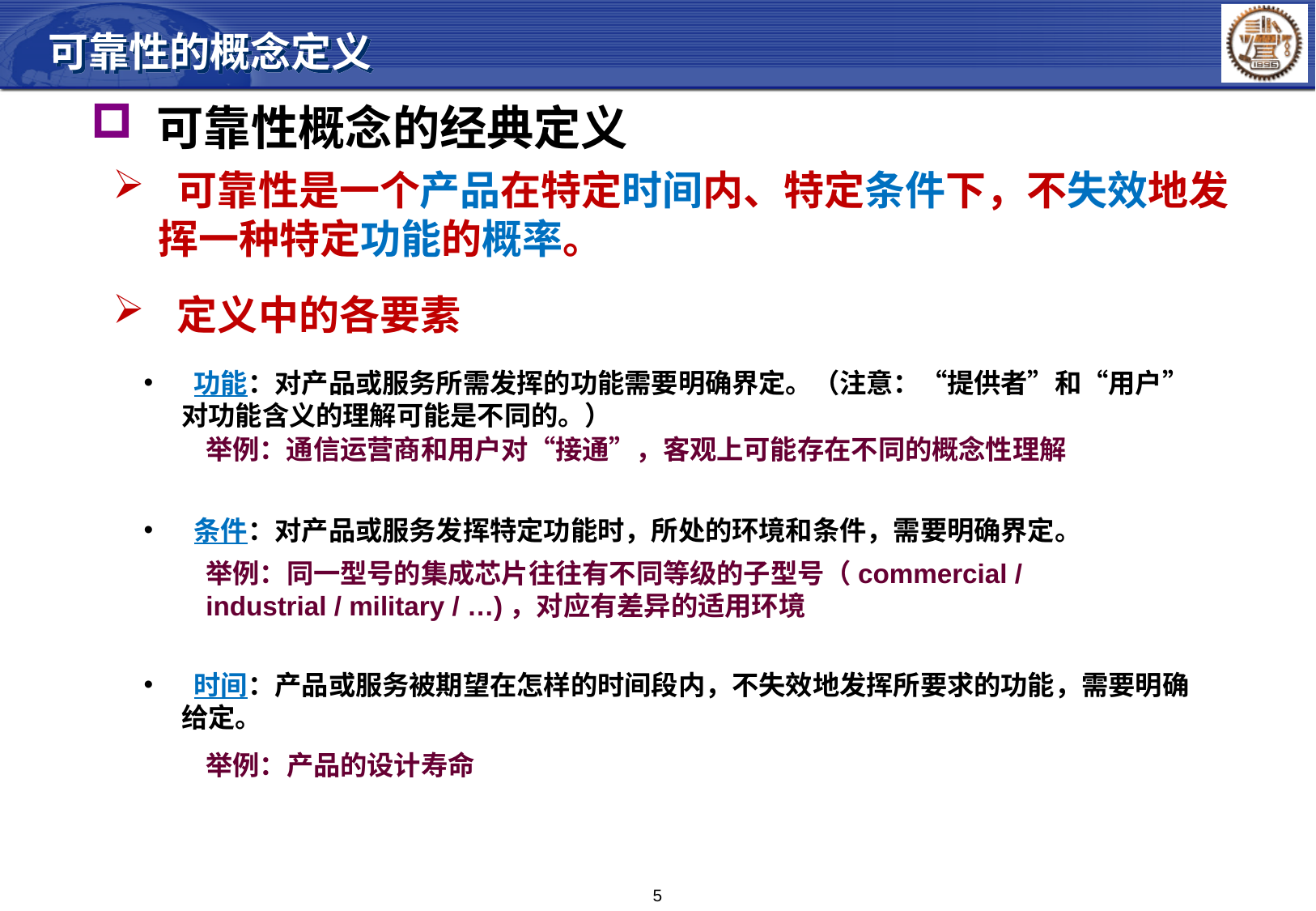

可靠性的概念定义
 可靠性概念的经典定义
 可靠性是一个产品在特定时间内、特定条件下，不失效地发挥一种特定功能的概率。
 定义中的各要素
 功能：对产品或服务所需发挥的功能需要明确界定。（注意：“提供者”和“用户”对功能含义的理解可能是不同的。）
举例：通信运营商和用户对“接通”，客观上可能存在不同的概念性理解
 条件：对产品或服务发挥特定功能时，所处的环境和条件，需要明确界定。
举例：同一型号的集成芯片往往有不同等级的子型号（commercial / industrial / military / …)，对应有差异的适用环境
 时间：产品或服务被期望在怎样的时间段内，不失效地发挥所要求的功能，需要明确给定。
举例：产品的设计寿命
5